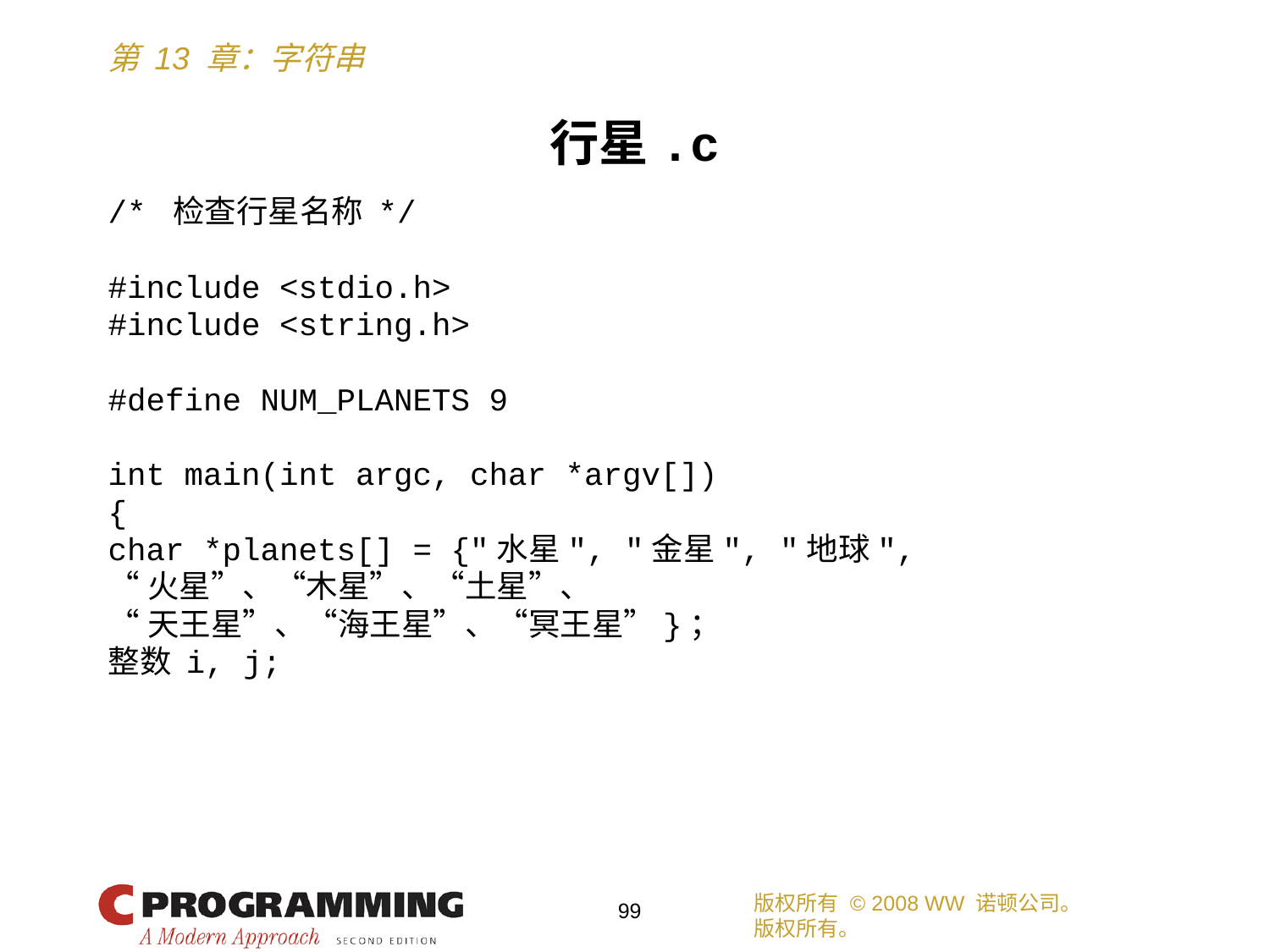

行星.c

/* 检查行星名称 */

#include <stdio.h>
#include <string.h>

#define NUM_PLANETS 9

int main(int argc, char *argv[])
{
char *planets[] = {"水星", "金星", "地球",
“火星”、“木星”、“土星”、
“天王星”、“海王星”、“冥王星”}；
整数 i, j;
版权所有 © 2008 WW 诺顿公司。
版权所有。
99